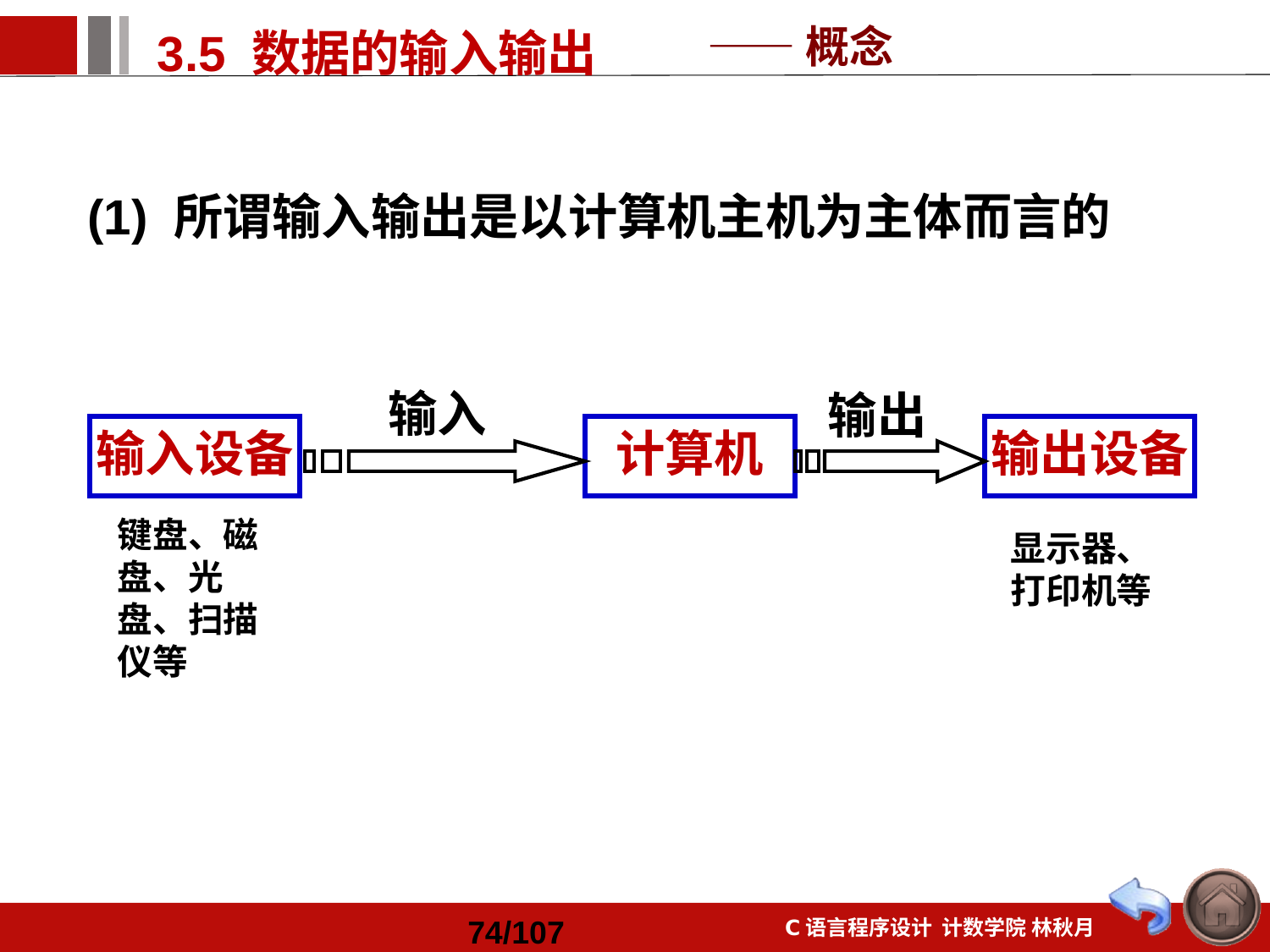

——概念
(1) 所谓输入输出是以计算机主机为主体而言的
输入
输出
输入设备
计算机
输出设备

键盘、磁盘、光盘、扫描仪等
显示器、打印机等